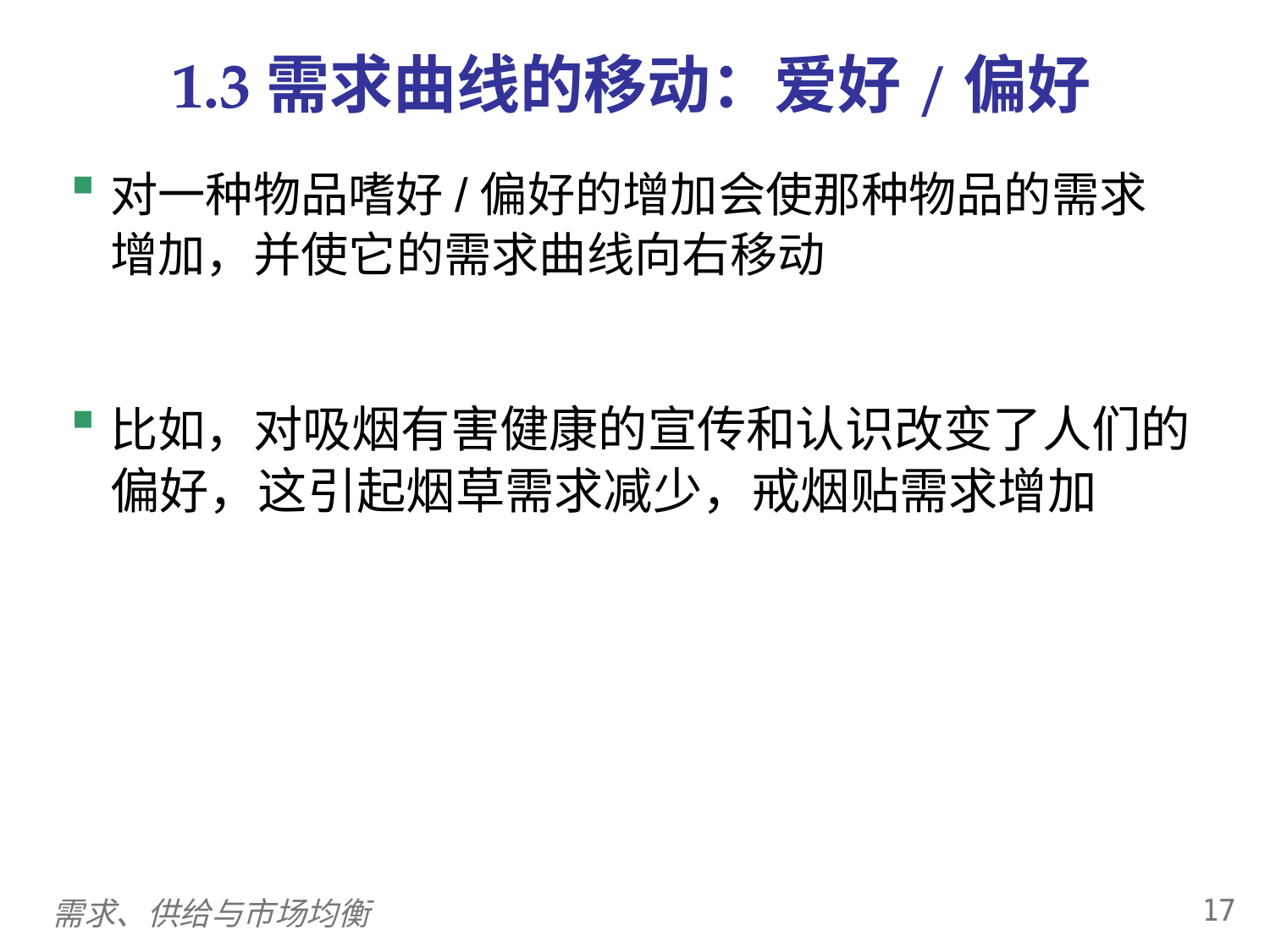

1.3需求曲线的移动：爱好/偏好
0
对一种物品嗜好/偏好的增加会使那种物品的需求增加，并使它的需求曲线向右移动

比如，对吸烟有害健康的宣传和认识改变了人们的偏好，这引起烟草需求减少，戒烟贴需求增加

17
需求、供给与市场均衡